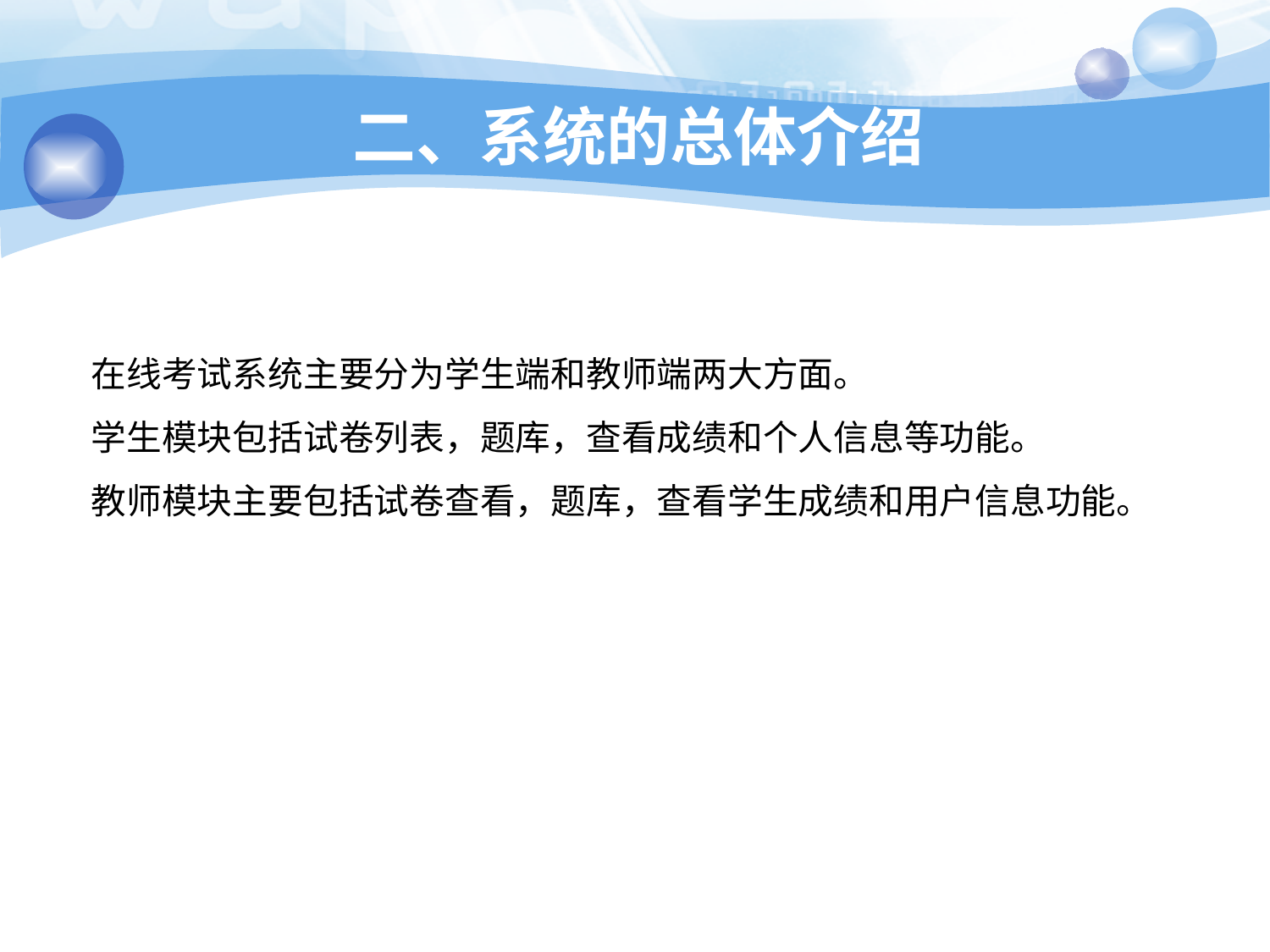

# 二、系统的总体介绍
在线考试系统主要分为学生端和教师端两大方面。
学生模块包括试卷列表，题库，查看成绩和个人信息等功能。
教师模块主要包括试卷查看，题库，查看学生成绩和用户信息功能。